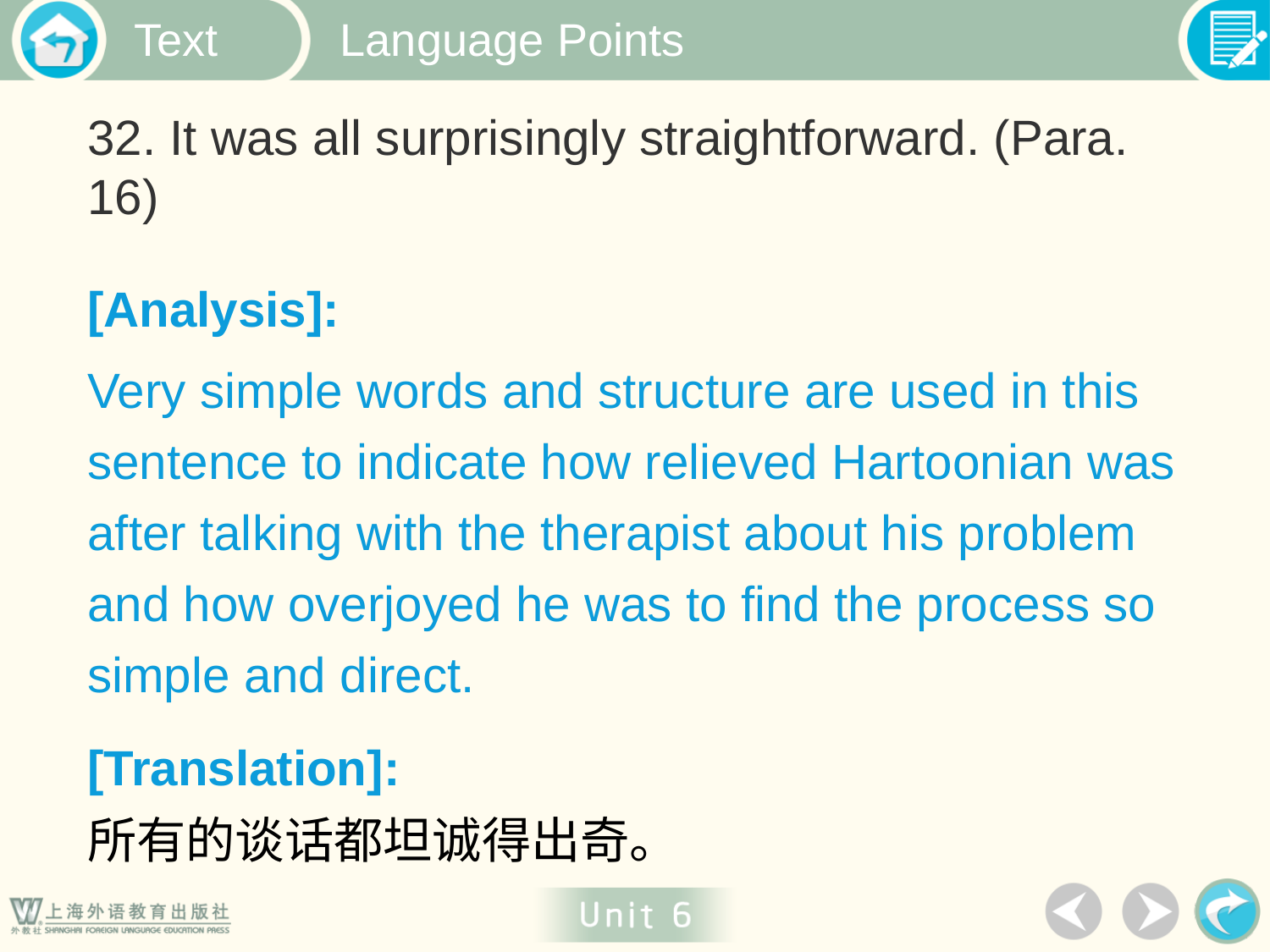

Language Points

32. It was all surprisingly straightforward. (Para. 16)
[Analysis]:
Very simple words and structure are used in this sentence to indicate how relieved Hartoonian was after talking with the therapist about his problem and how overjoyed he was to find the process so simple and direct.
[Translation]:
所有的谈话都坦诚得出奇。